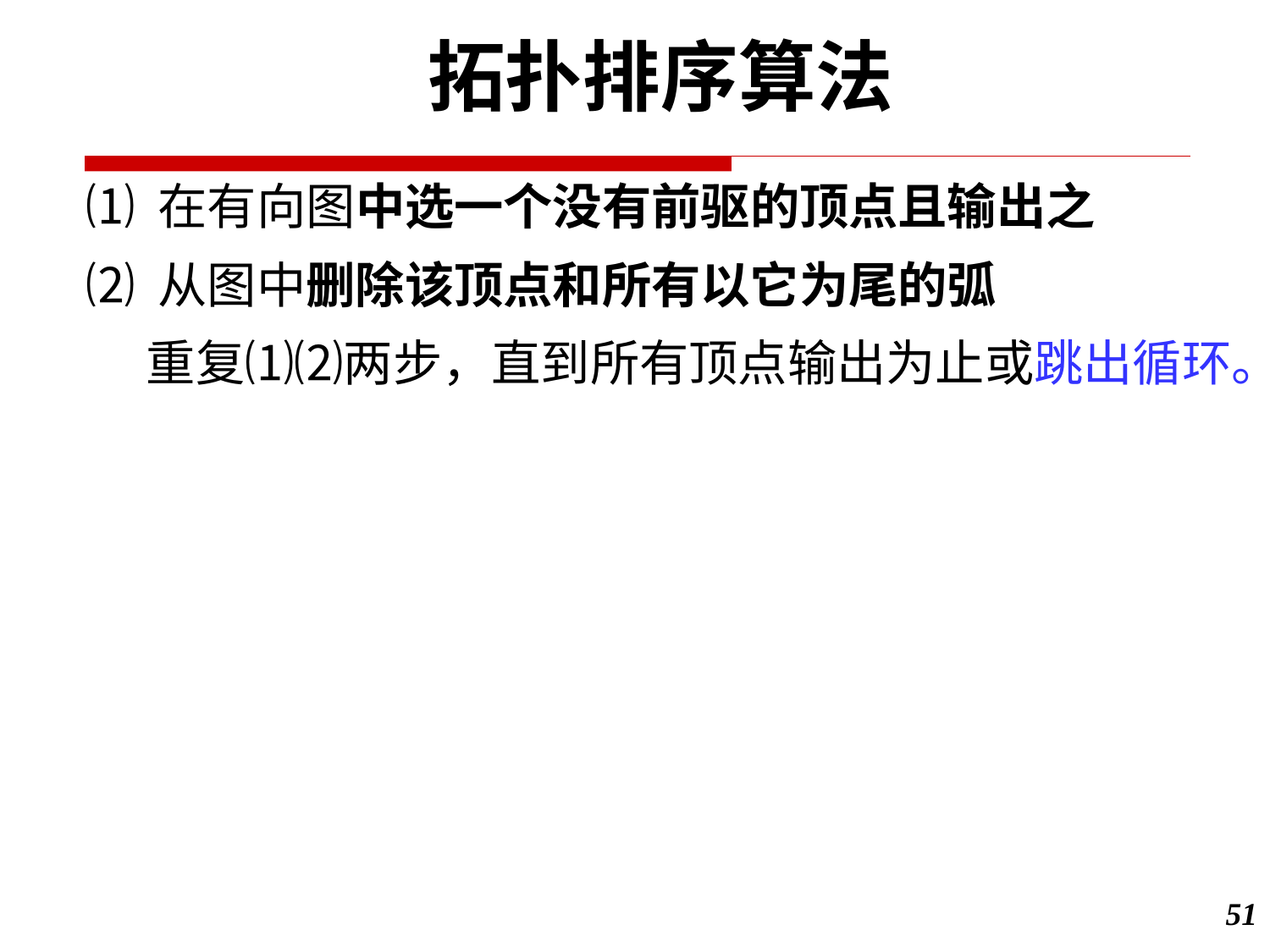

拓扑排序算法
⑴ 在有向图中选一个没有前驱的顶点且输出之
⑵ 从图中删除该顶点和所有以它为尾的弧
　 重复⑴⑵两步，直到所有顶点输出为止或跳出循环。
51